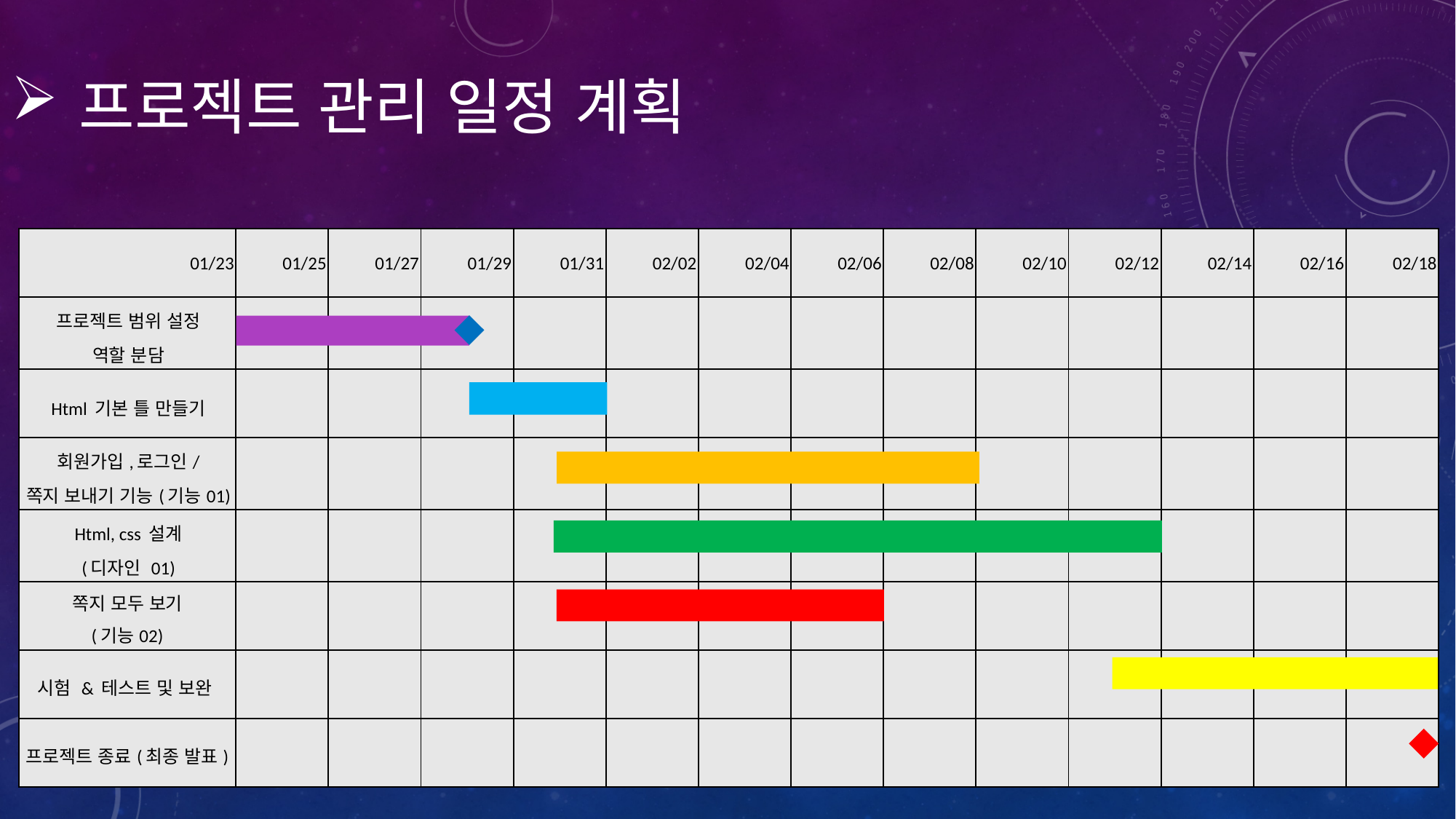

# 프로젝트 관리 일정 계획
| 01/23 | 01/25 | 01/27 | 01/29 | 01/31 | 02/02 | 02/04 | 02/06 | 02/08 | 02/10 | 02/12 | 02/14 | 02/16 | 02/18 |
| --- | --- | --- | --- | --- | --- | --- | --- | --- | --- | --- | --- | --- | --- |
| 프로젝트 범위 설정 역할 분담 |  |  |  |  |  |  |  |  |  |  |  |  |  |
| Html 기본 틀 만들기 |  |  |  |  |  |  |  |  |  |  |  |  |  |
| 회원가입,로그인/ 쪽지 보내기 기능(기능01) |  |  |  |  |  |  |  |  |  |  |  |  |  |
| Html, css 설계 (디자인 01) |  |  |  |  |  |  |  |  |  |  |  |  |  |
| 쪽지 모두 보기 (기능02) |  |  |  |  |  |  |  |  |  |  |  |  |  |
| 시험 & 테스트 및 보완 |  |  |  |  |  |  |  |  |  |  |  |  |  |
| 프로젝트 종료(최종 발표) |  |  |  |  |  |  |  |  |  |  |  |  |  |